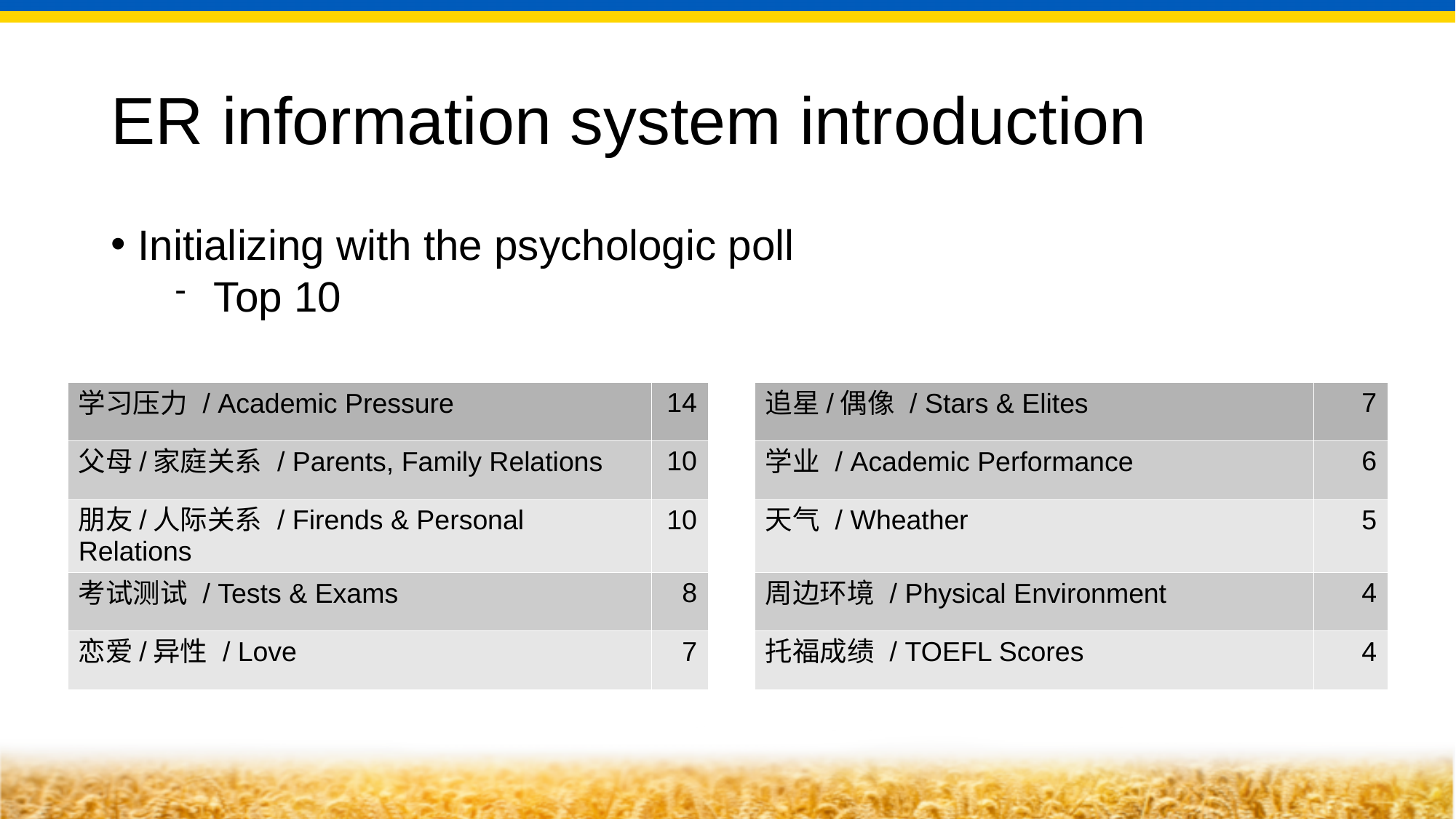

ER information system introduction
Initializing with the psychologic poll
Top 10
| 学习压力 / Academic Pressure | 14 |  | 追星/偶像 / Stars & Elites | 7 |
| --- | --- | --- | --- | --- |
| 父母/家庭关系 / Parents, Family Relations | 10 |  | 学业 / Academic Performance | 6 |
| 朋友/人际关系 / Firends & Personal Relations | 10 |  | 天气 / Wheather | 5 |
| 考试测试 / Tests & Exams | 8 |  | 周边环境 / Physical Environment | 4 |
| 恋爱/异性 / Love | 7 |  | 托福成绩 / TOEFL Scores | 4 |